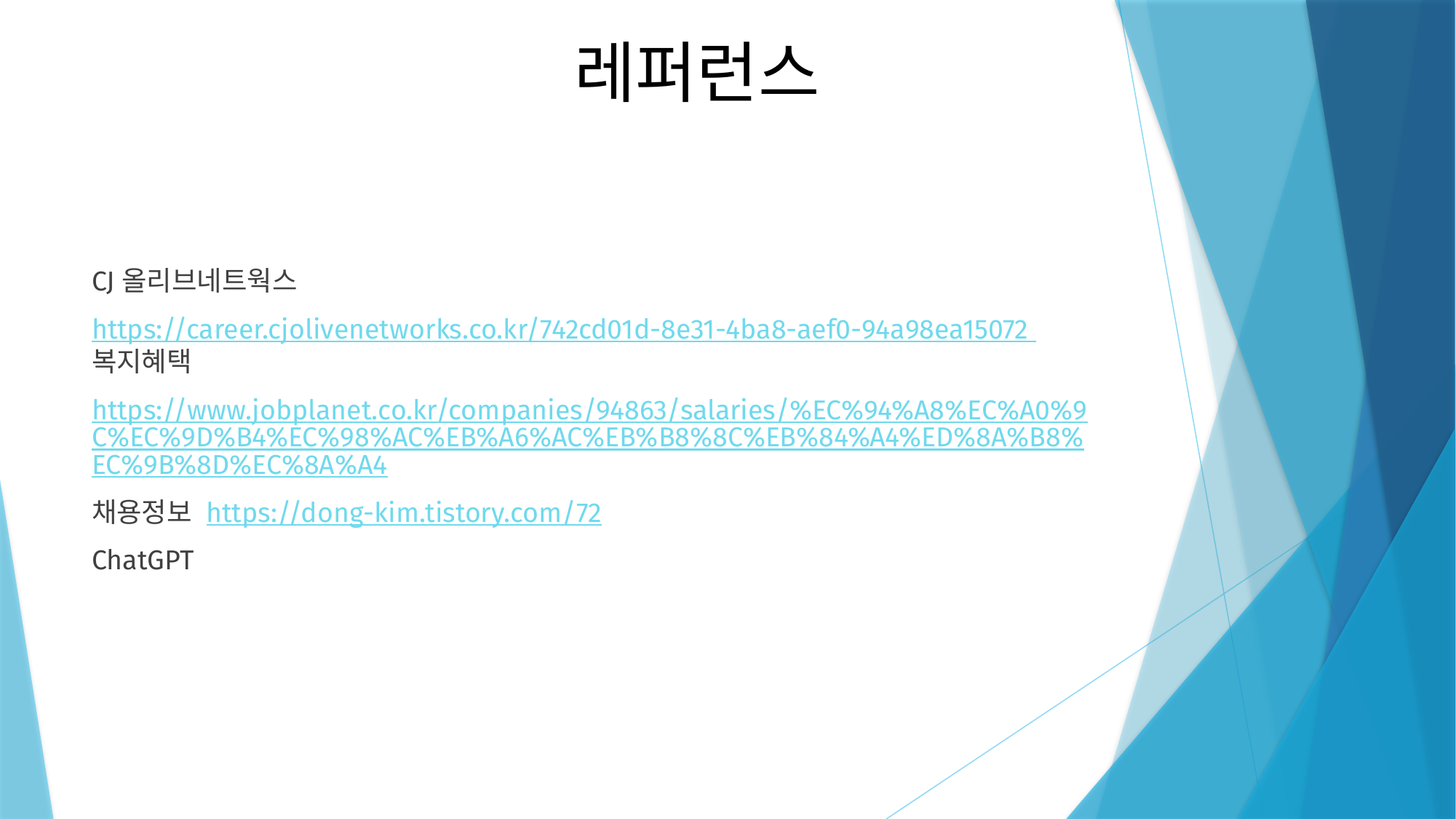

레퍼런스
CJ올리브네트웍스
https://career.cjolivenetworks.co.kr/742cd01d-8e31-4ba8-aef0-94a98ea15072 복지혜택
https://www.jobplanet.co.kr/companies/94863/salaries/%EC%94%A8%EC%A0%9C%EC%9D%B4%EC%98%AC%EB%A6%AC%EB%B8%8C%EB%84%A4%ED%8A%B8%EC%9B%8D%EC%8A%A4
채용정보 https://dong-kim.tistory.com/72
ChatGPT